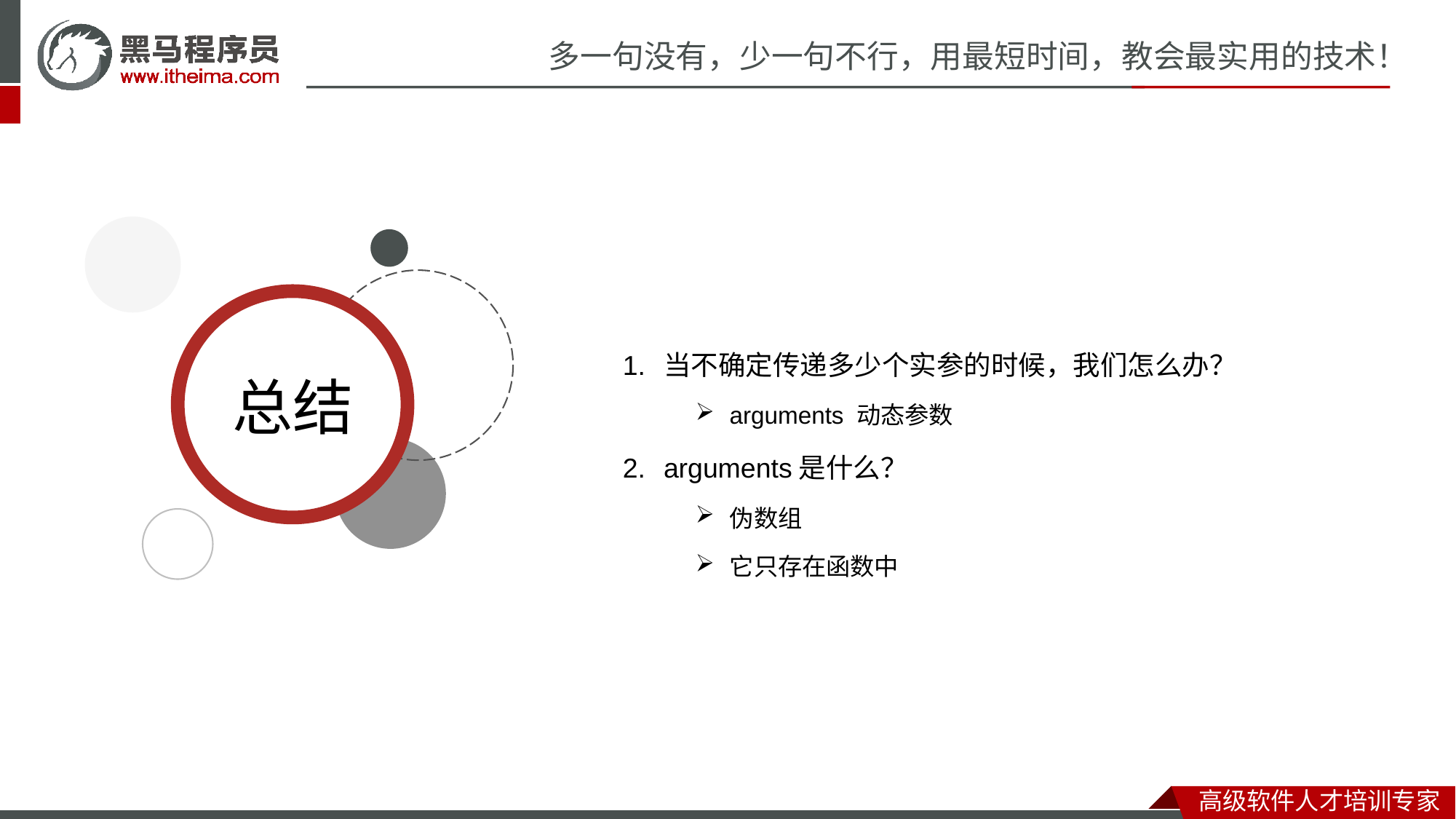

当不确定传递多少个实参的时候，我们怎么办？
arguments 动态参数
arguments是什么？
伪数组
它只存在函数中